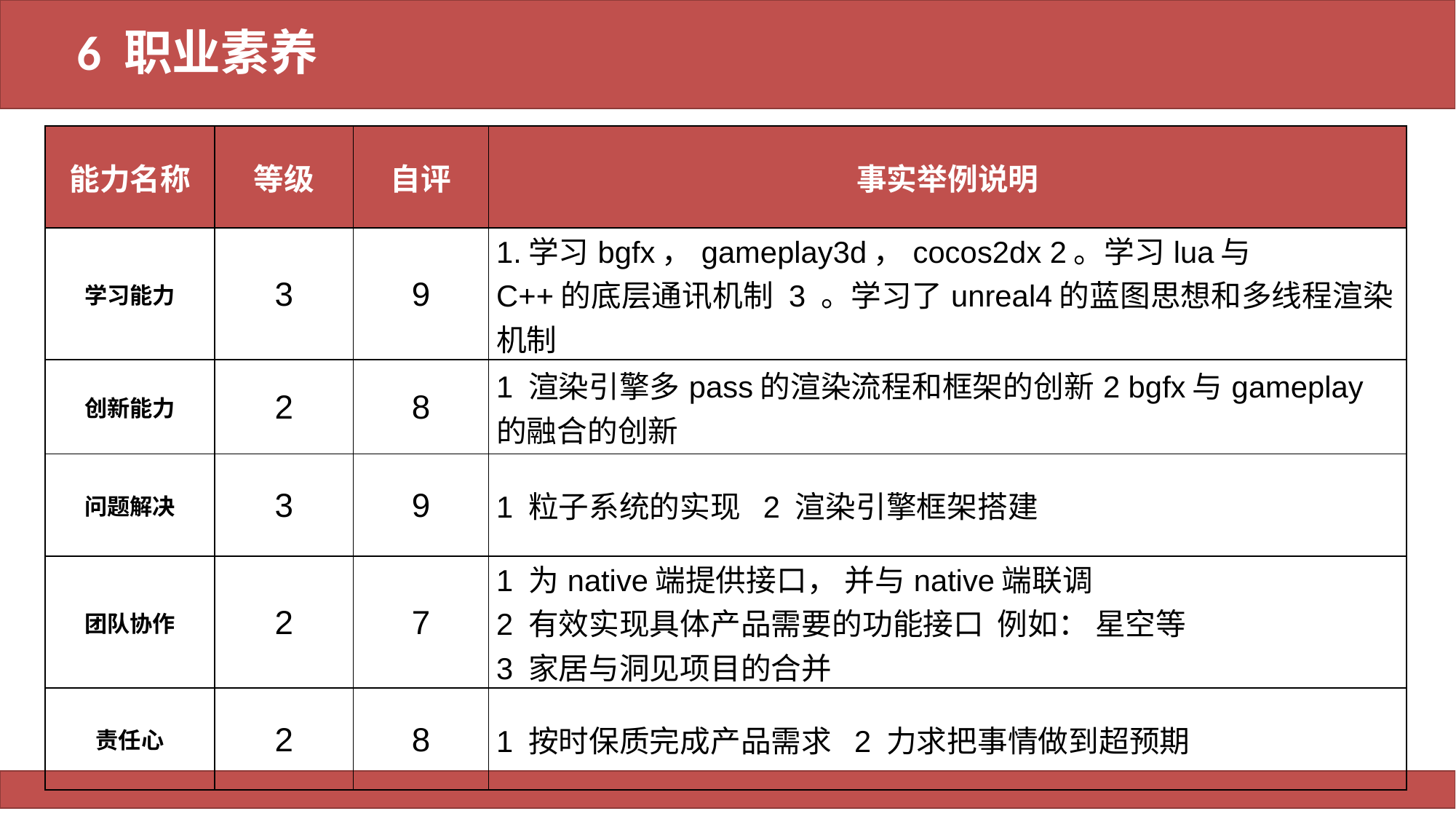

# 6 职业素养
| 能力名称 | 等级 | 自评 | 事实举例说明 |
| --- | --- | --- | --- |
| 学习能力 | 3 | 9 | 1.学习bgfx，gameplay3d，cocos2dx 2。学习lua与 C++的底层通讯机制 3 。学习了unreal4的蓝图思想和多线程渲染机制 |
| 创新能力 | 2 | 8 | 1 渲染引擎多pass的渲染流程和框架的创新2 bgfx与gameplay的融合的创新 |
| 问题解决 | 3 | 9 | 1 粒子系统的实现 2 渲染引擎框架搭建 |
| 团队协作 | 2 | 7 | 1 为native端提供接口， 并与native端联调 2 有效实现具体产品需要的功能接口 例如： 星空等 3 家居与洞见项目的合并 |
| 责任心 | 2 | 8 | 1 按时保质完成产品需求 2 力求把事情做到超预期 |